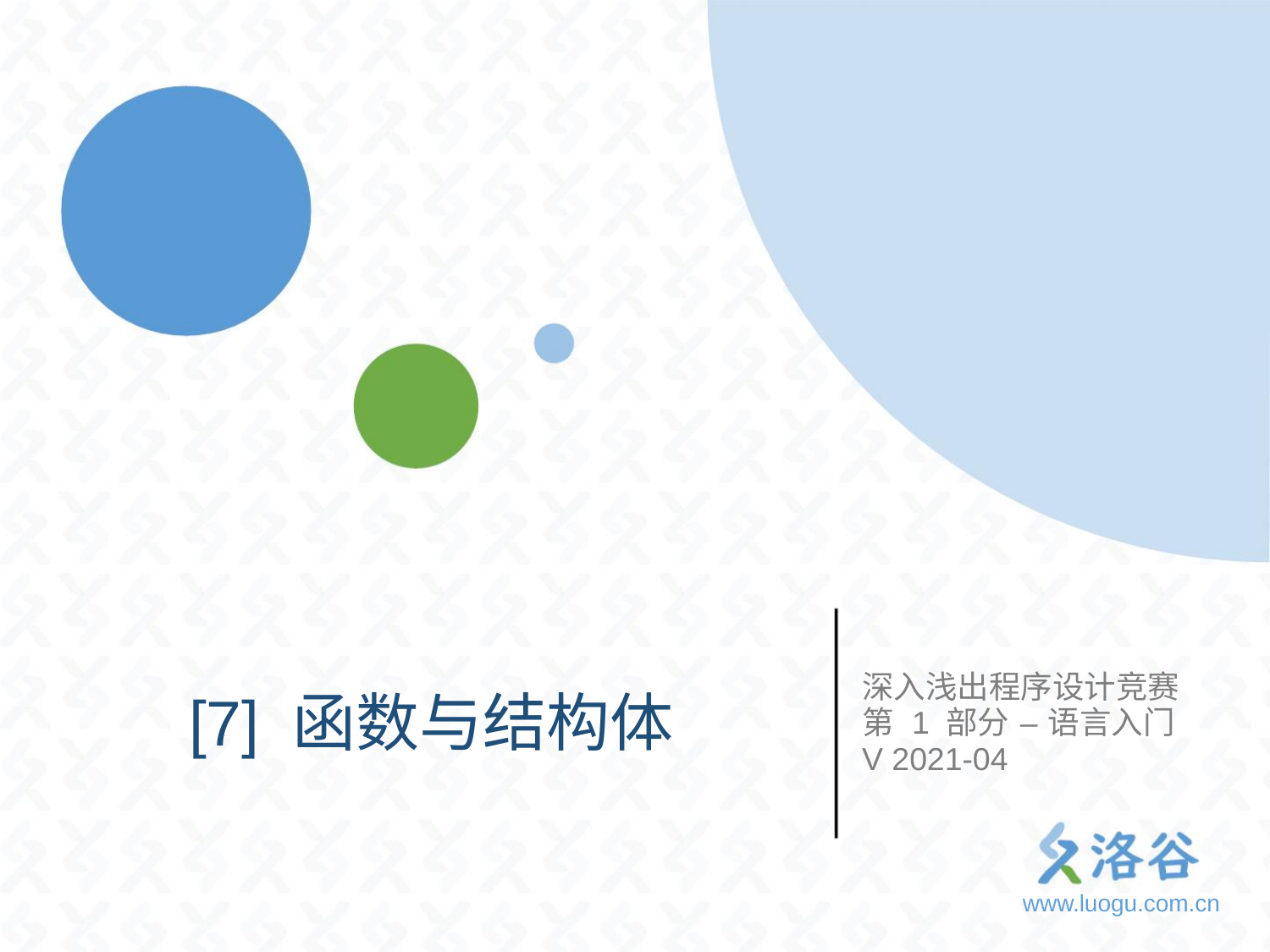

深入浅出程序设计竞赛
第 1 部分 – 语言入门
V 2021-04
[7] 函数与结构体
www.luogu.com.cn